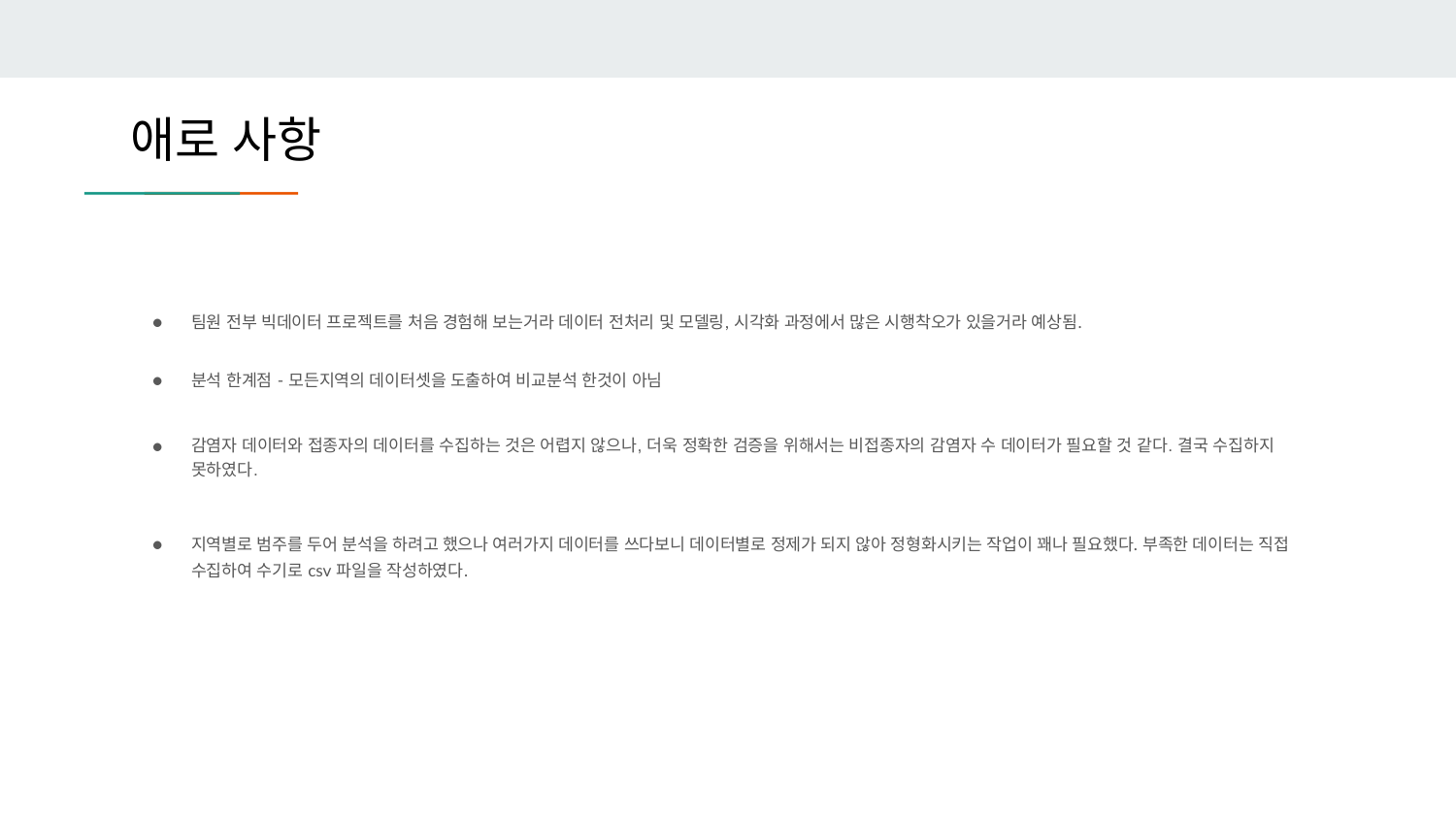

애로 사항
팀원 전부 빅데이터 프로젝트를 처음 경험해 보는거라 데이터 전처리 및 모델링, 시각화 과정에서 많은 시행착오가 있을거라 예상됨.
분석 한계점 - 모든지역의 데이터셋을 도출하여 비교분석 한것이 아님
감염자 데이터와 접종자의 데이터를 수집하는 것은 어렵지 않으나, 더욱 정확한 검증을 위해서는 비접종자의 감염자 수 데이터가 필요할 것 같다. 결국 수집하지 못하였다.
지역별로 범주를 두어 분석을 하려고 했으나 여러가지 데이터를 쓰다보니 데이터별로 정제가 되지 않아 정형화시키는 작업이 꽤나 필요했다. 부족한 데이터는 직접 수집하여 수기로 csv 파일을 작성하였다.